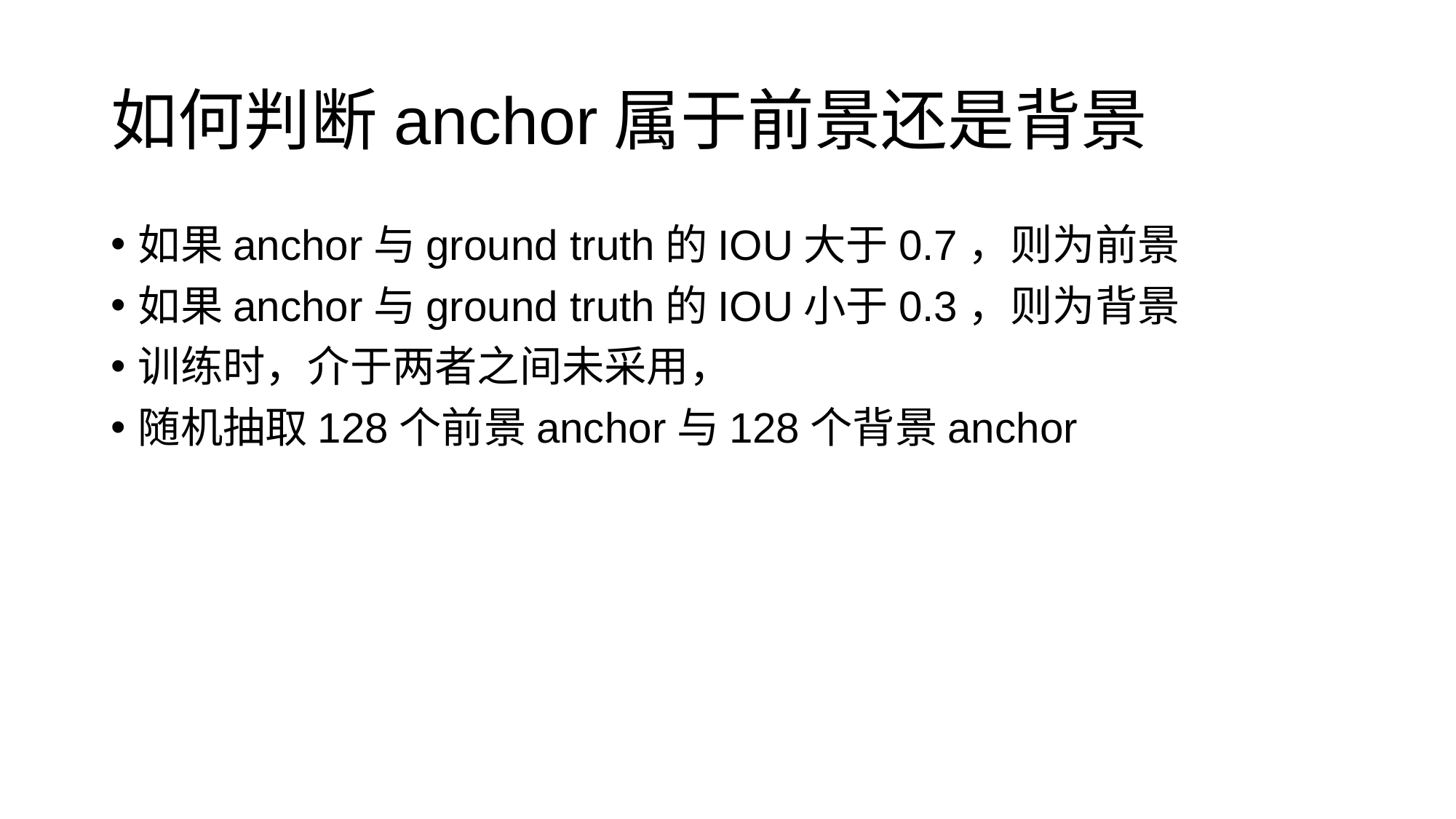

# 如何判断anchor属于前景还是背景
如果anchor与ground truth的IOU大于0.7，则为前景
如果anchor与ground truth的IOU小于0.3，则为背景
训练时，介于两者之间未采用，
随机抽取128个前景anchor与128个背景anchor